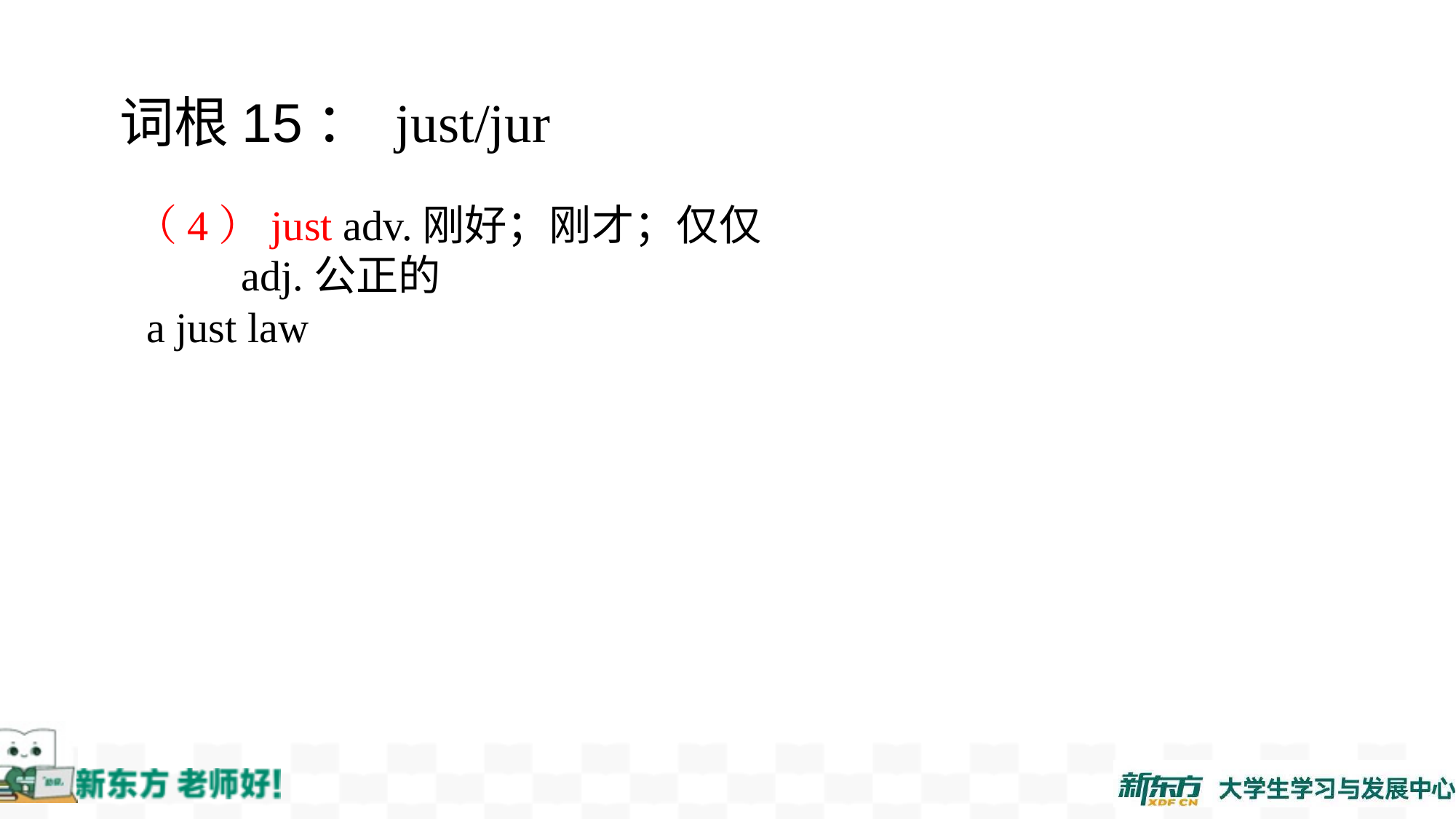

词根15： just/jur

（4）just adv.刚好；刚才；仅仅
         adj.公正的
 a just law